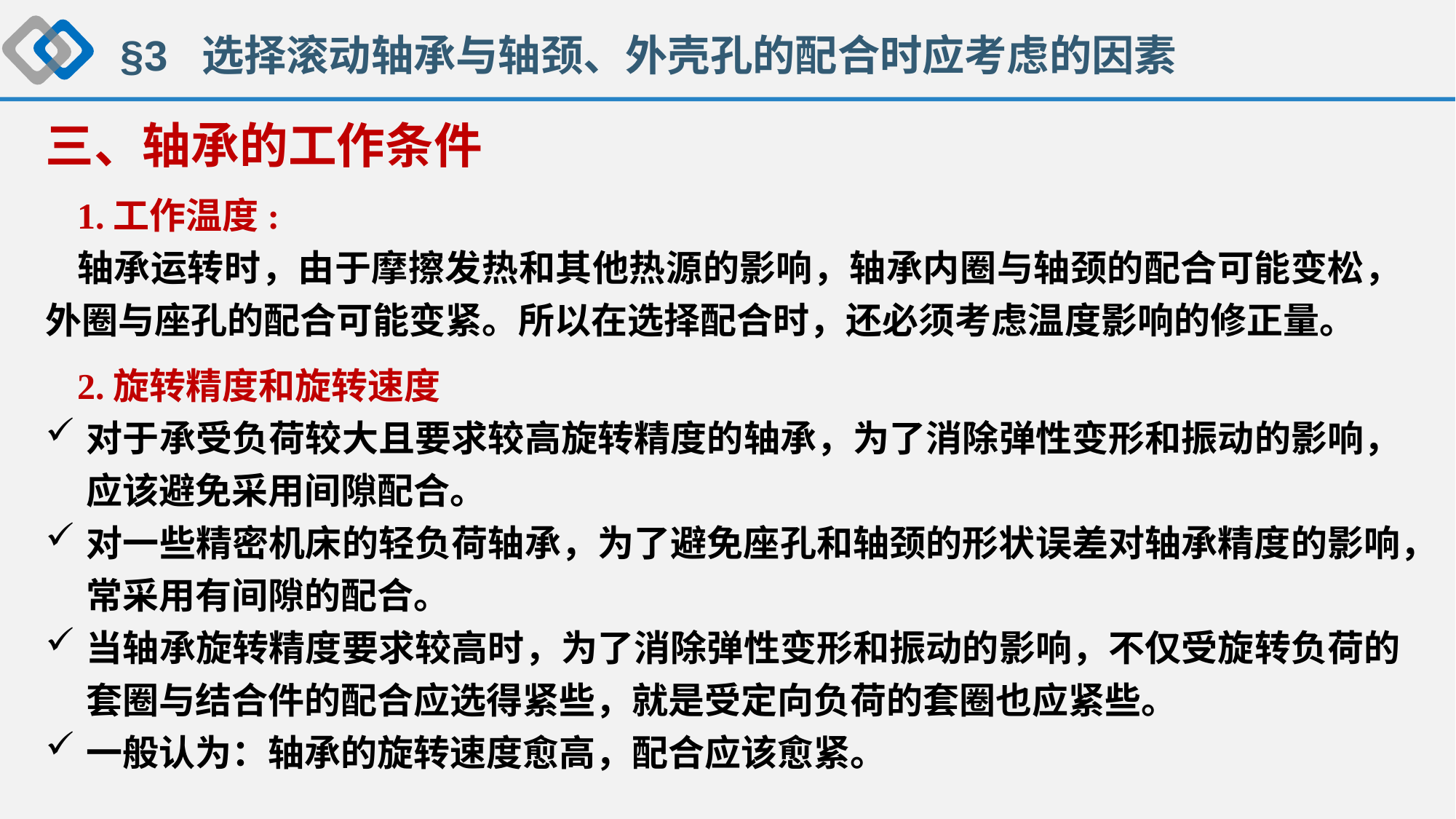

§3  选择滚动轴承与轴颈、外壳孔的配合时应考虑的因素
三、轴承的工作条件
1.工作温度:
轴承运转时，由于摩擦发热和其他热源的影响，轴承内圈与轴颈的配合可能变松，外圈与座孔的配合可能变紧。所以在选择配合时，还必须考虑温度影响的修正量。
2.旋转精度和旋转速度
对于承受负荷较大且要求较高旋转精度的轴承，为了消除弹性变形和振动的影响，应该避免采用间隙配合。
对一些精密机床的轻负荷轴承，为了避免座孔和轴颈的形状误差对轴承精度的影响，常采用有间隙的配合。
当轴承旋转精度要求较高时，为了消除弹性变形和振动的影响，不仅受旋转负荷的套圈与结合件的配合应选得紧些，就是受定向负荷的套圈也应紧些。
一般认为：轴承的旋转速度愈高，配合应该愈紧。